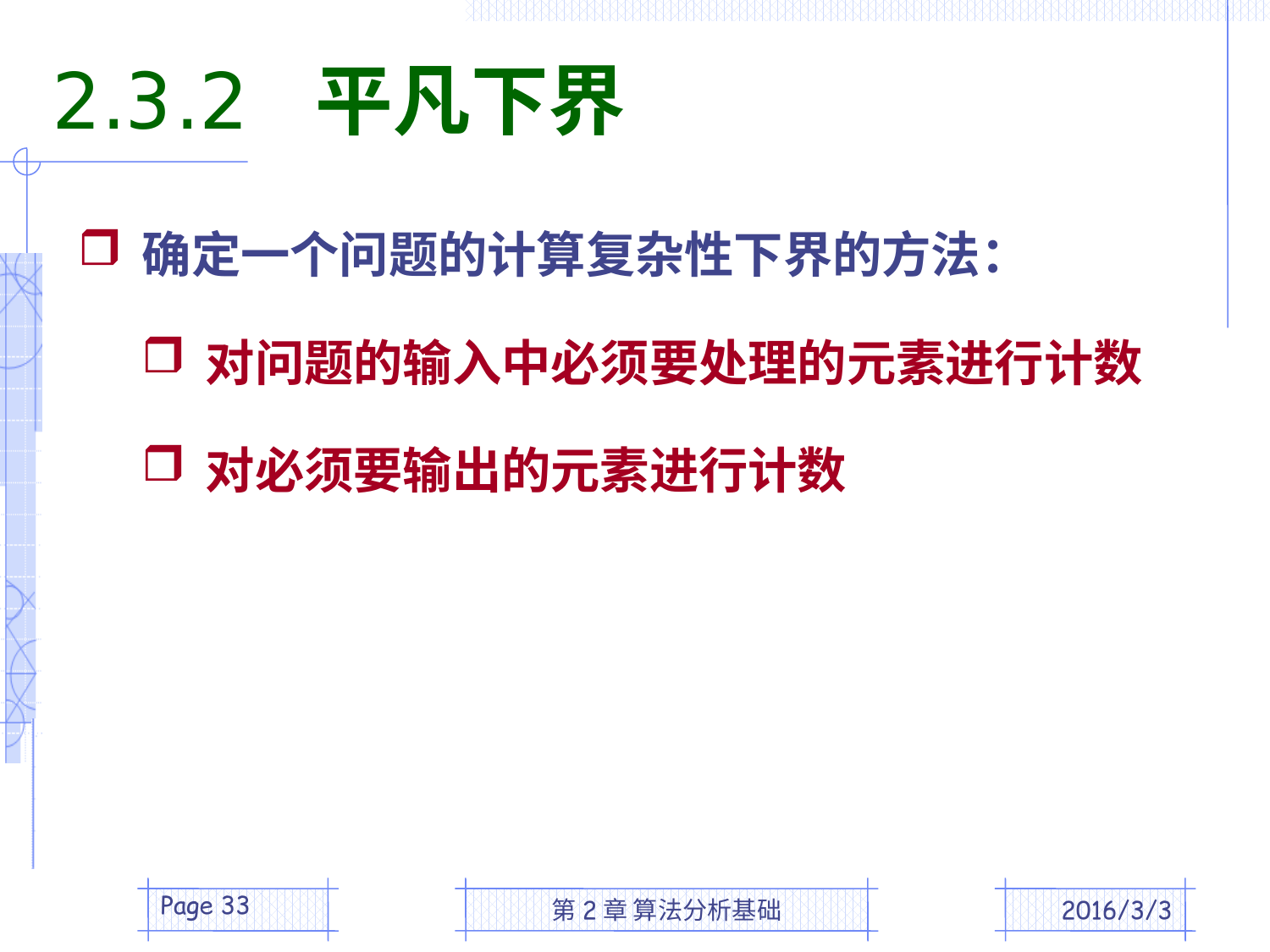

2.3.2  平凡下界
确定一个问题的计算复杂性下界的方法：
对问题的输入中必须要处理的元素进行计数
对必须要输出的元素进行计数
Page 33
第2章 算法分析基础
2016/3/3